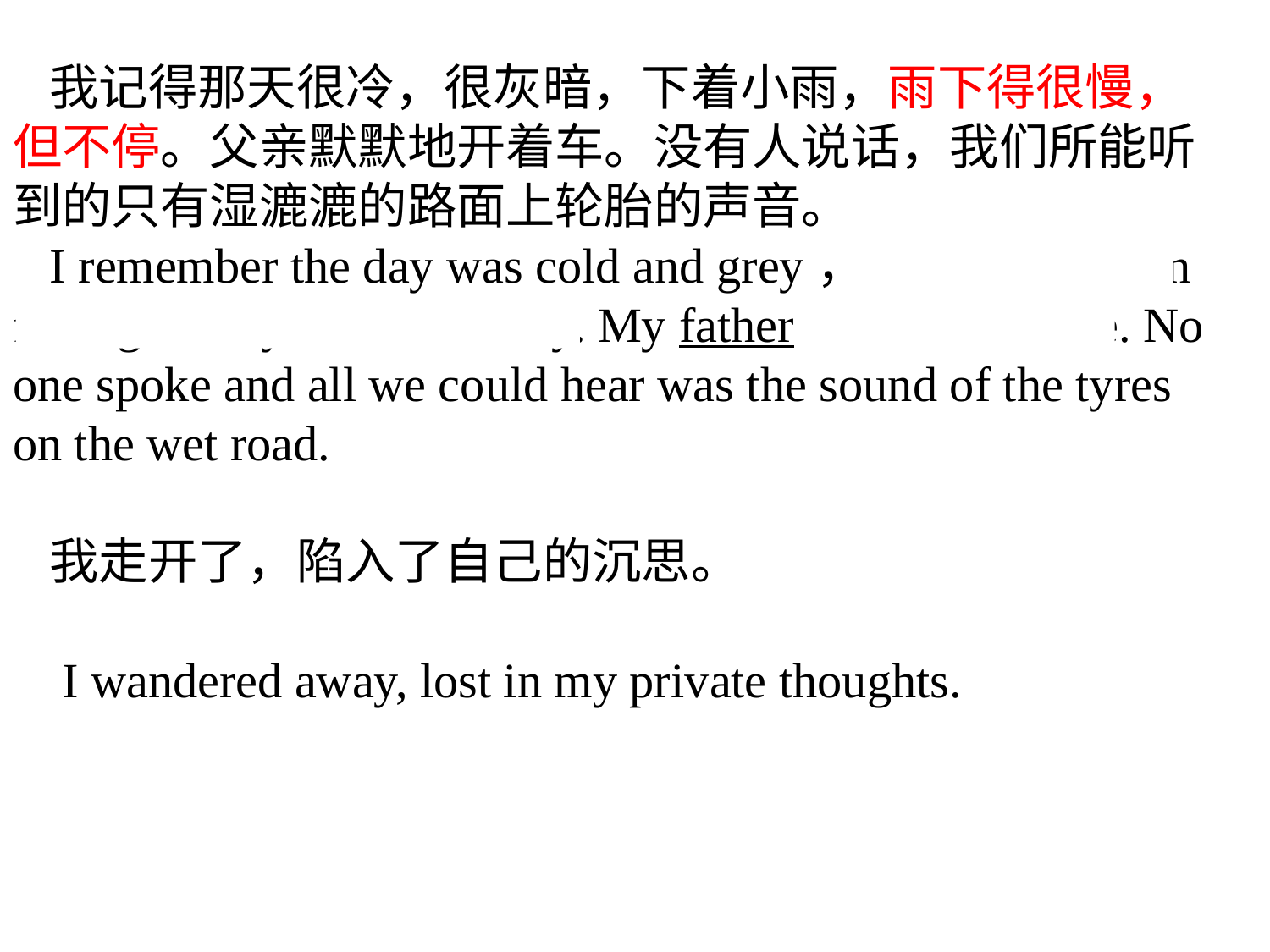

我记得那天很冷，很灰暗，下着小雨，雨下得很慢，但不停。父亲默默地开着车。没有人说话，我们所能听到的只有湿漉漉的路面上轮胎的声音。
I remember the day was cold and grey，with a light rain falling slowly but constantly. My father drove in silence. No one spoke and all we could hear was the sound of the tyres on the wet road.

我走开了，陷入了自己的沉思。

 I wandered away, lost in my private thoughts.